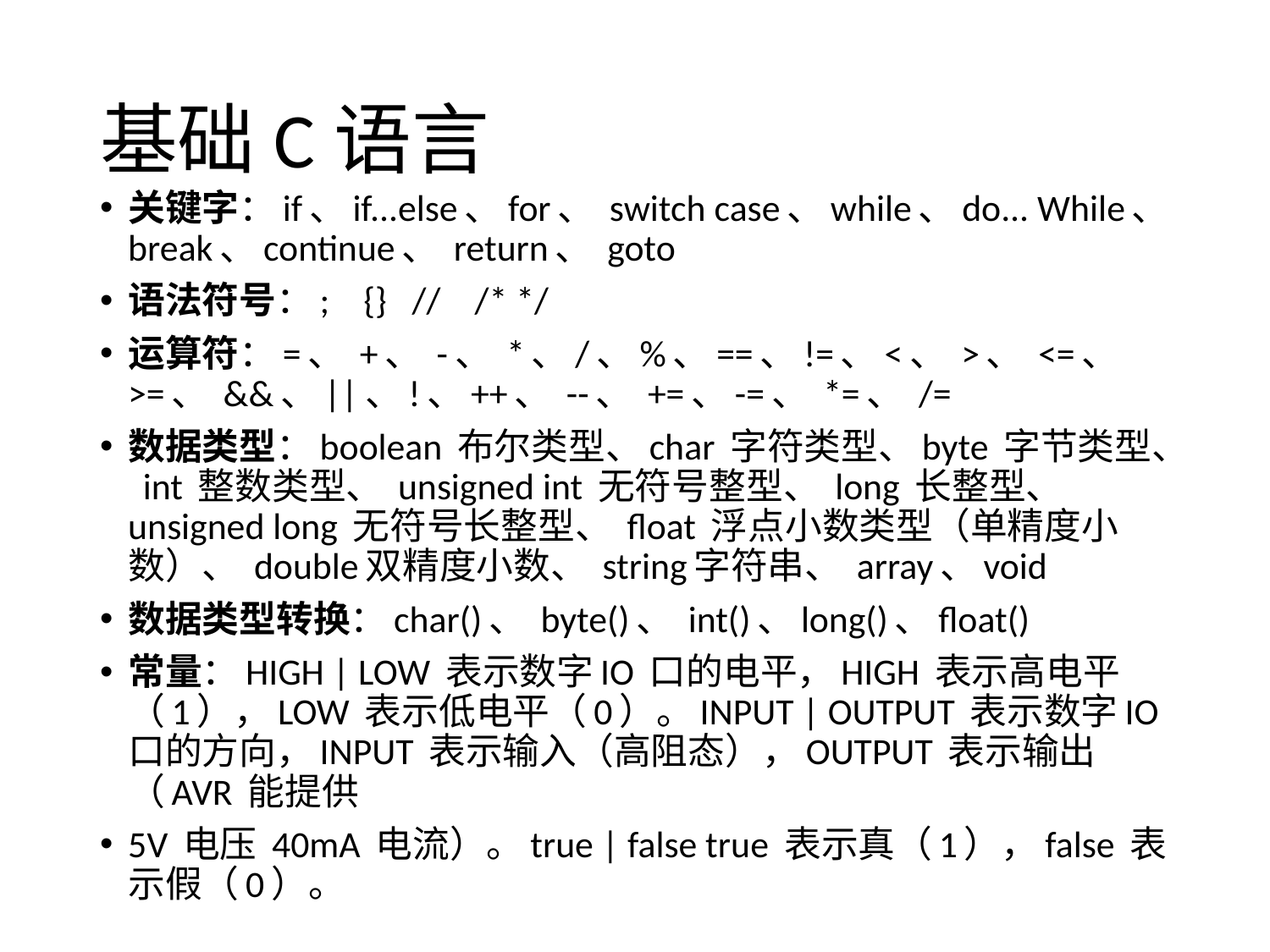

# 基础C语言
关键字：if、if...else、for、 switch case、while、do... While、 break、continue、 return、 goto
语法符号：;    {}   //    /* */
运算符：=、 +、 -、 *、/、%、==、!=、<、 >、 <=、 >=、 &&、||、!、++、 --、 +=、-=、 *=、 /=
数据类型：boolean 布尔类型、char 字符类型、byte 字节类型、 int 整数类型、 unsigned int 无符号整型、 long 长整型、 unsigned long 无符号长整型、 float 浮点小数类型（单精度小数）、 double双精度小数、 string字符串、 array、void
数据类型转换：char()、 byte()、 int()、long()、float()
常量：HIGH | LOW 表示数字IO 口的电平，HIGH 表示高电平（1），LOW 表示低电平（0）。INPUT | OUTPUT 表示数字IO 口的方向，INPUT 表示输入（高阻态），OUTPUT 表示输出（AVR 能提供
5V 电压 40mA 电流）。true | false true 表示真（1），false 表示假（0）。